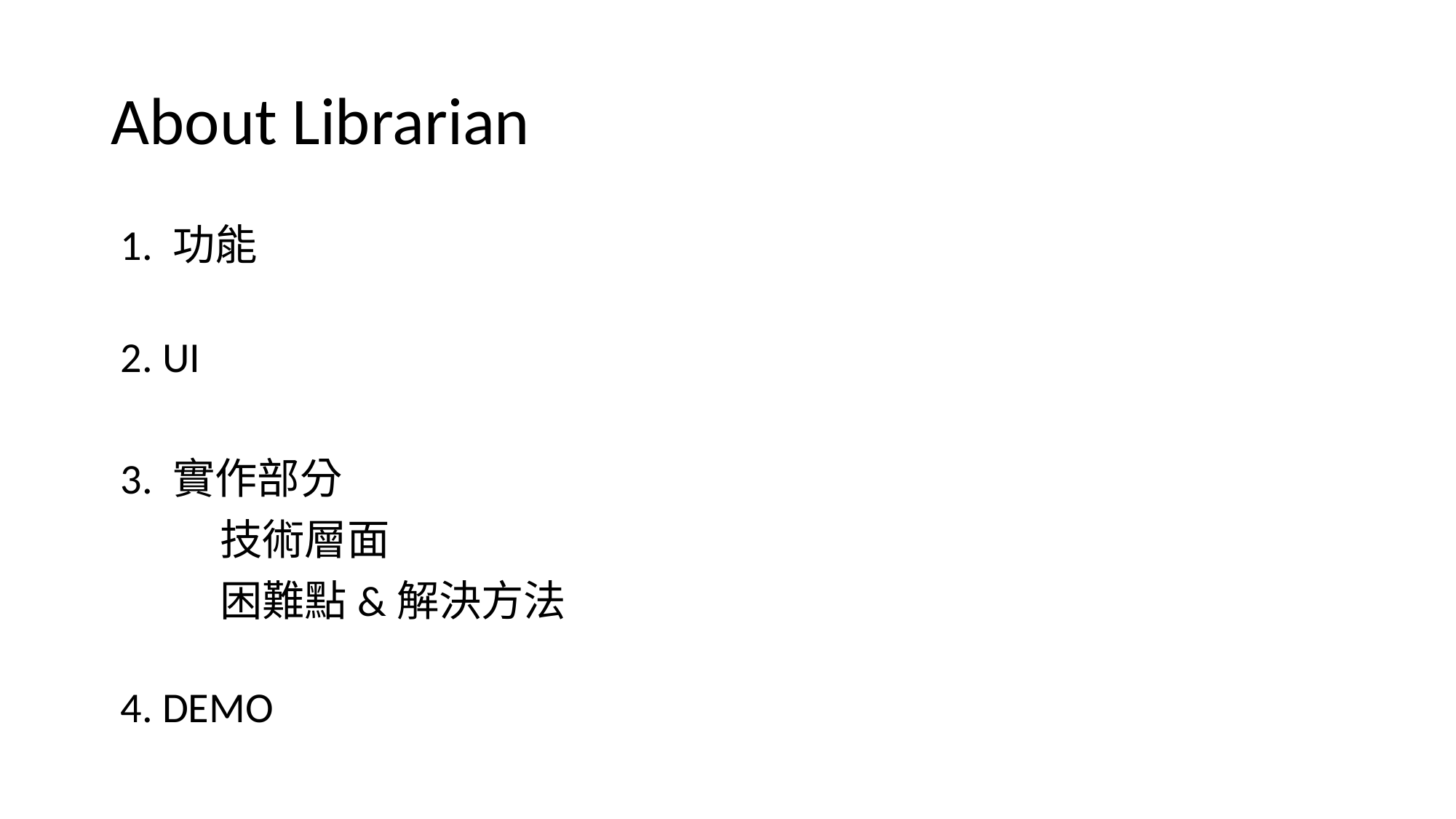

# About Librarian
 1. 功能
 2. UI

 3. 實作部分
      	技術層面
	困難點&解決方法
 4. DEMO